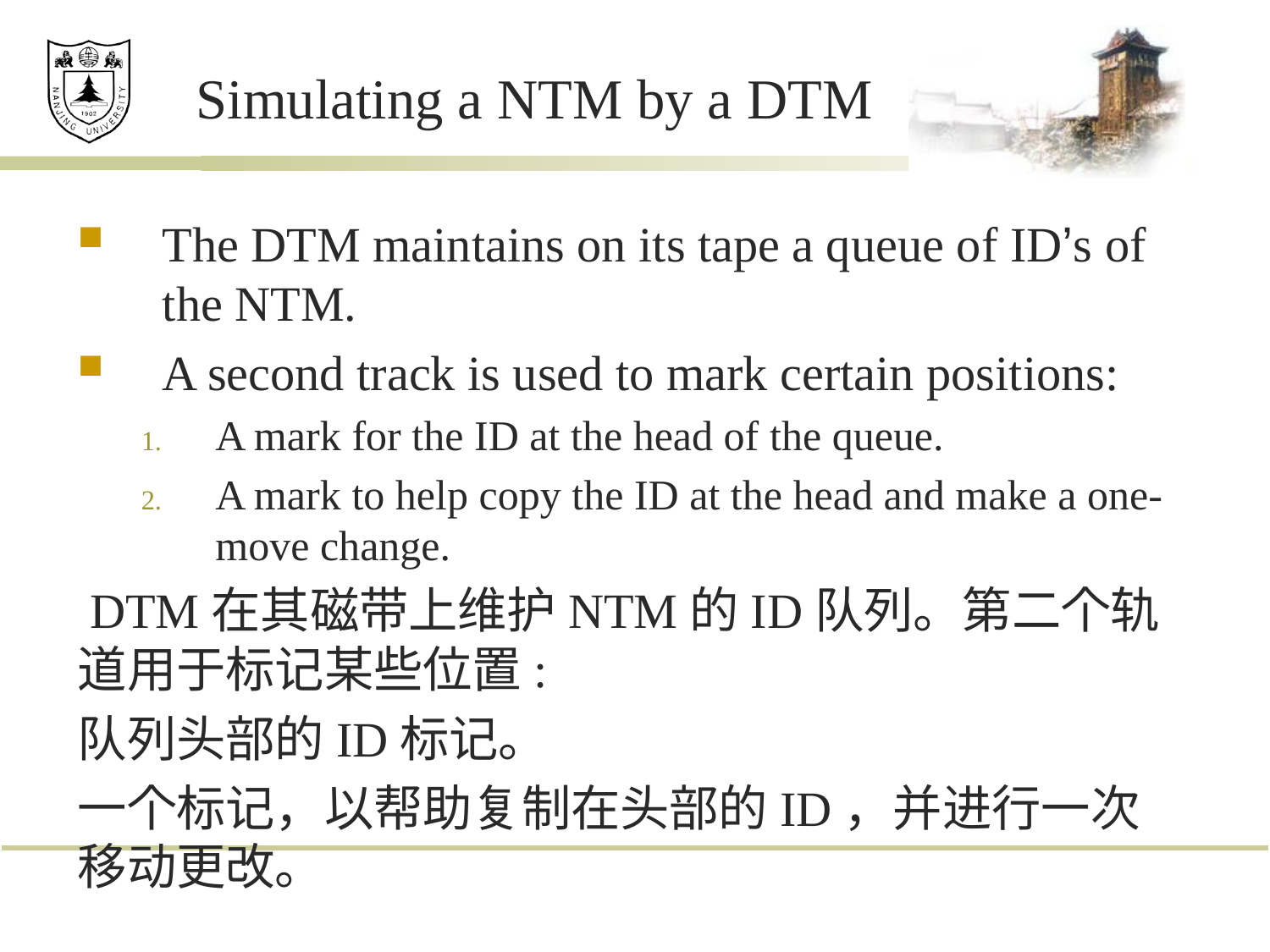

# Simulating a NTM by a DTM
The DTM maintains on its tape a queue of ID’s of the NTM.
A second track is used to mark certain positions:
A mark for the ID at the head of the queue.
A mark to help copy the ID at the head and make a one-move change.
 DTM在其磁带上维护NTM的ID队列。第二个轨道用于标记某些位置:
队列头部的ID标记。
一个标记，以帮助复制在头部的ID，并进行一次移动更改。
46